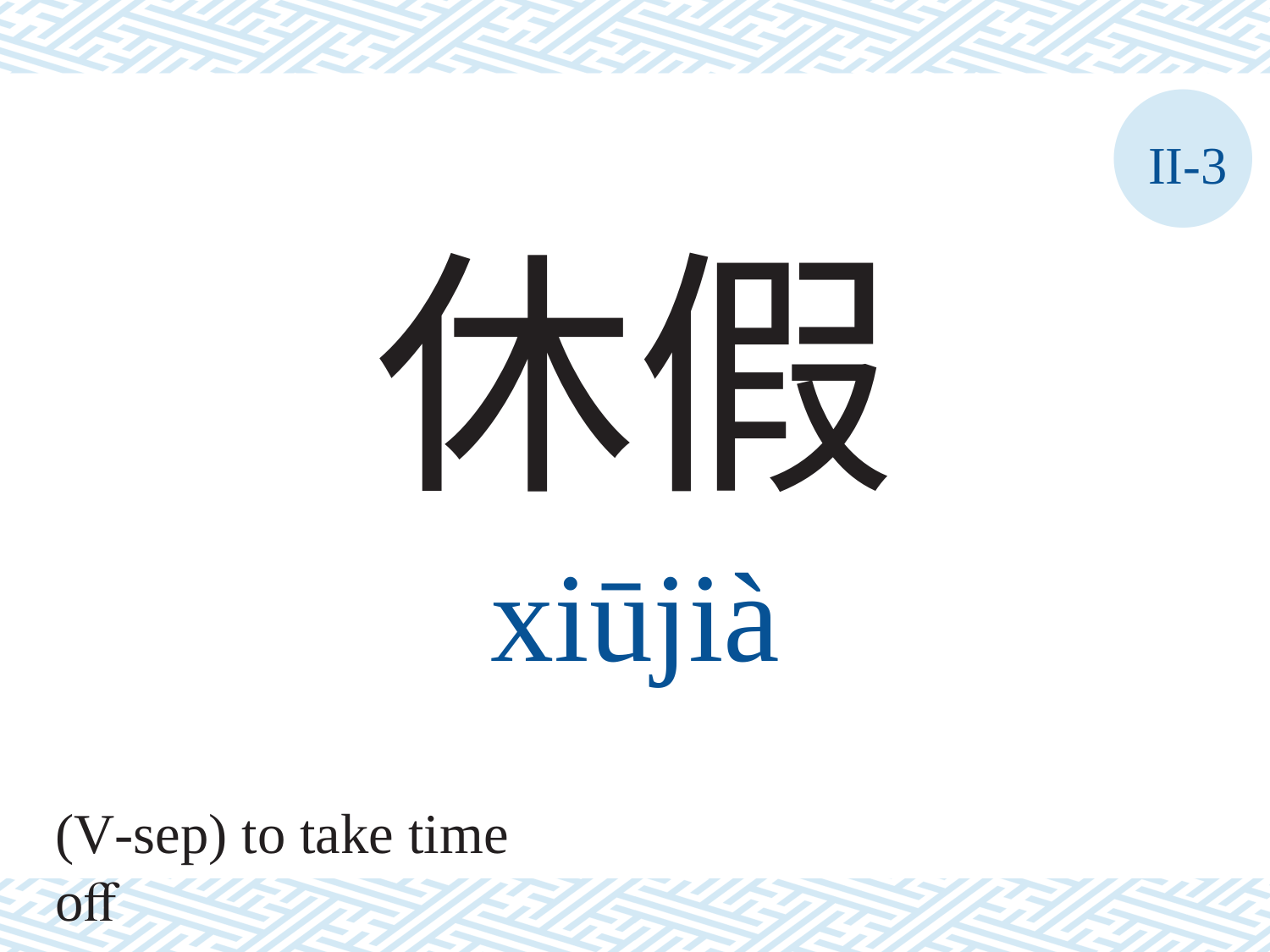

II-3
休假
xiūjià
(V-sep) to take time oﬀ